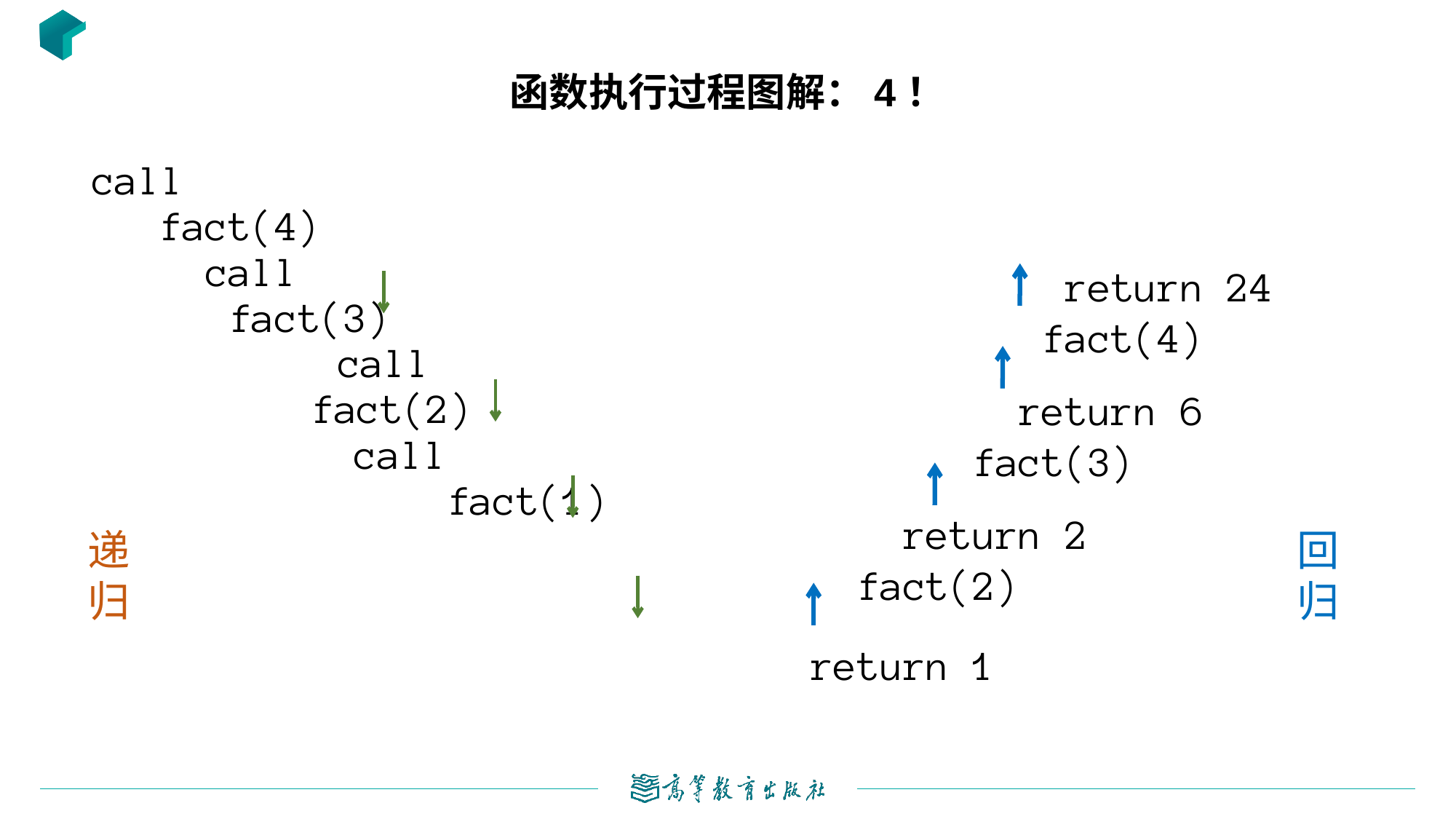

# 函数执行过程图解：4！
 call
	 fact(4)
	   call
	    fact(3)
		    call
          fact(2)
			call
			    fact(1)

            return 24
           fact(4)

          return 6
        fact(3)

     return 2
   fact(2)

 return 1
递归
回归